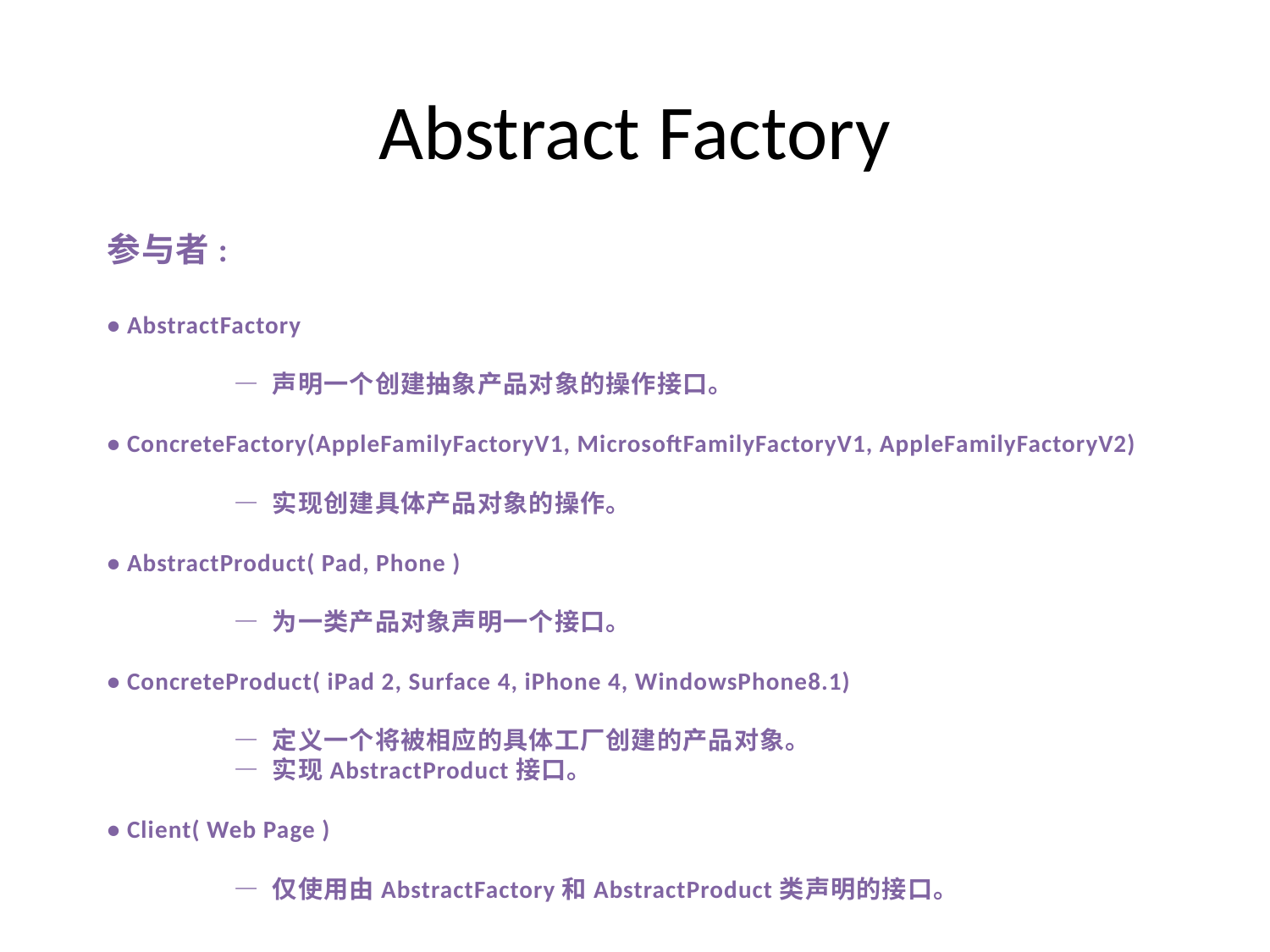

Abstract Factory
参与者:

• AbstractFactory

	— 声明一个创建抽象产品对象的操作接口。

• ConcreteFactory(AppleFamilyFactoryV1, MicrosoftFamilyFactoryV1, AppleFamilyFactoryV2)

	— 实现创建具体产品对象的操作。

• AbstractProduct( Pad, Phone )

	— 为一类产品对象声明一个接口。

• ConcreteProduct( iPad 2, Surface 4, iPhone 4, WindowsPhone8.1)

	— 定义一个将被相应的具体工厂创建的产品对象。
	— 实现AbstractProduct接口。

• Client( Web Page )

	— 仅使用由AbstractFactory和AbstractProduct类声明的接口。